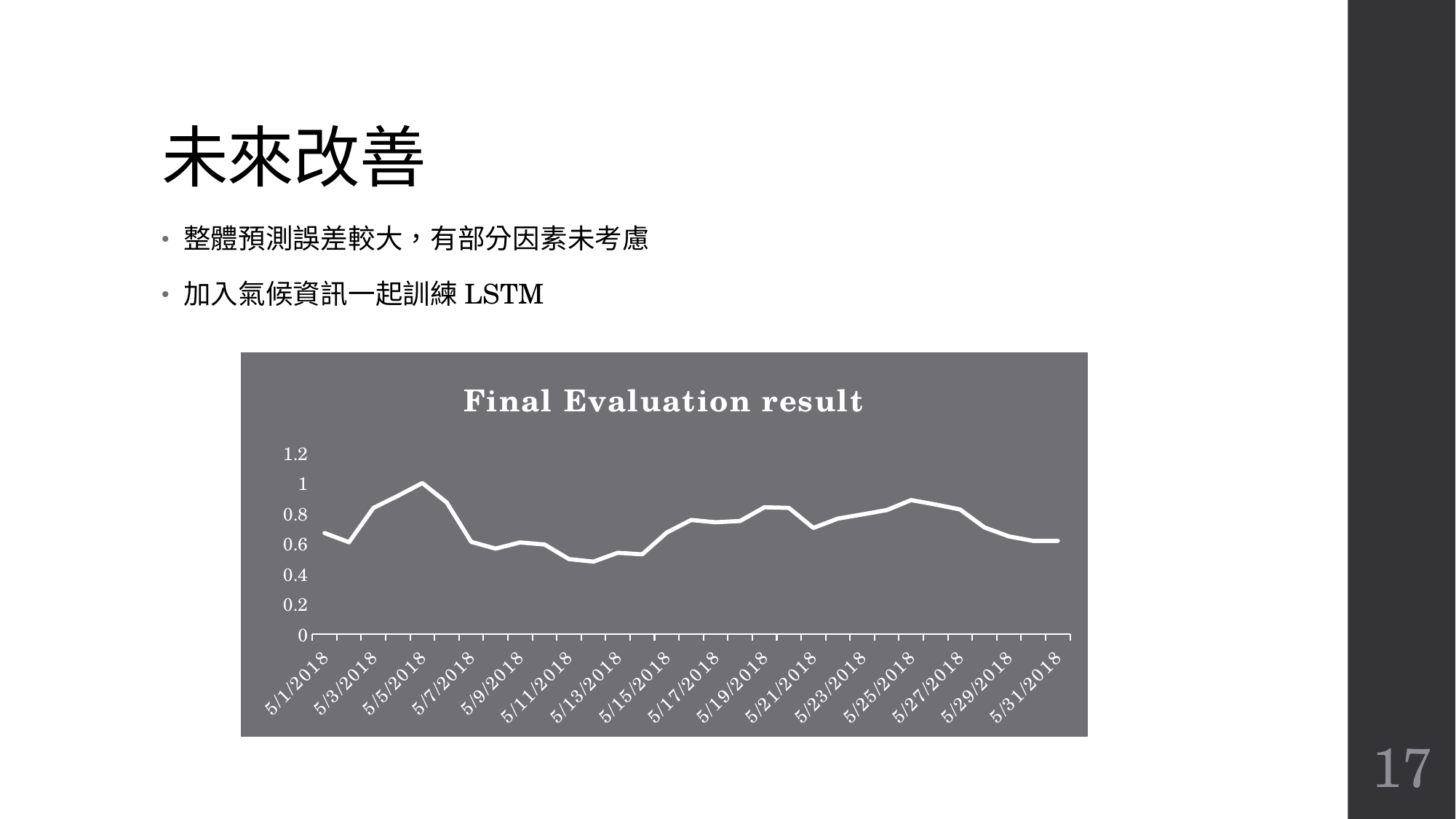

# 未來改善
整體預測誤差較大，有部分因素未考慮
加入氣候資訊一起訓練LSTM

### Chart: Final Evaluation result

| Category |  |
|---|---|
| 43221 | 0.669000842489 |
| 43222 | 0.608248364284 |
| 43223 | 0.834699118345 |
| 43224 | 0.915090799858 |
| 43225 | 0.99952910767 |
| 43226 | 0.871102184303 |
| 43227 | 0.610552210797 |
| 43228 | 0.565811553249 |
| 43229 | 0.606668729714 |
| 43230 | 0.593282604867 |
| 43231 | 0.496088163027 |
| 43232 | 0.479616885393 |
| 43233 | 0.538050144635 |
| 43234 | 0.527915934499 |
| 43235 | 0.671639211915 |
| 43236 | 0.755142269803 |
| 43237 | 0.740138416172 |
| 43238 | 0.748294885672 |
| 43239 | 0.839433048589 |
| 43240 | 0.835060194171 |
| 43241 | 0.702639704815 |
| 43242 | 0.764268183996 |
| 43243 | 0.792078997252 |
| 43244 | 0.8205863107 |
| 43245 | 0.88692478134 |
| 43246 | 0.85742883462 |
| 43247 | 0.824799733541 |
| 43248 | 0.706030321374 |
| 43249 | 0.646551686663 |
| 43250 | 0.616793854815 |
| 43251 | 0.617417387165 |
17